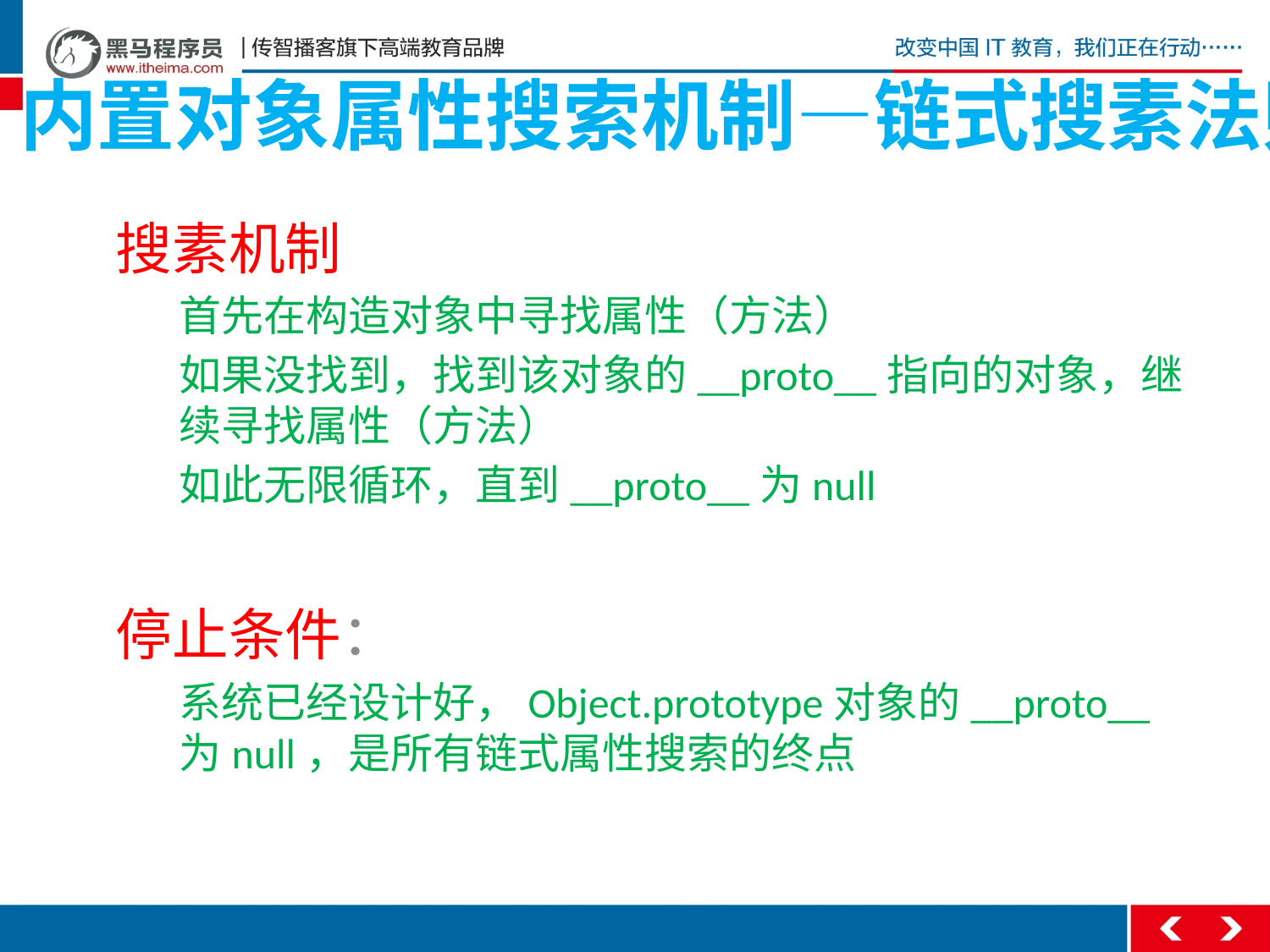

# 内置对象属性搜索机制—链式搜素法则
搜素机制
首先在构造对象中寻找属性（方法）
如果没找到，找到该对象的__proto__指向的对象，继续寻找属性（方法）
如此无限循环，直到__proto__为null

停止条件：
系统已经设计好，Object.prototype对象的__proto__为null，是所有链式属性搜索的终点